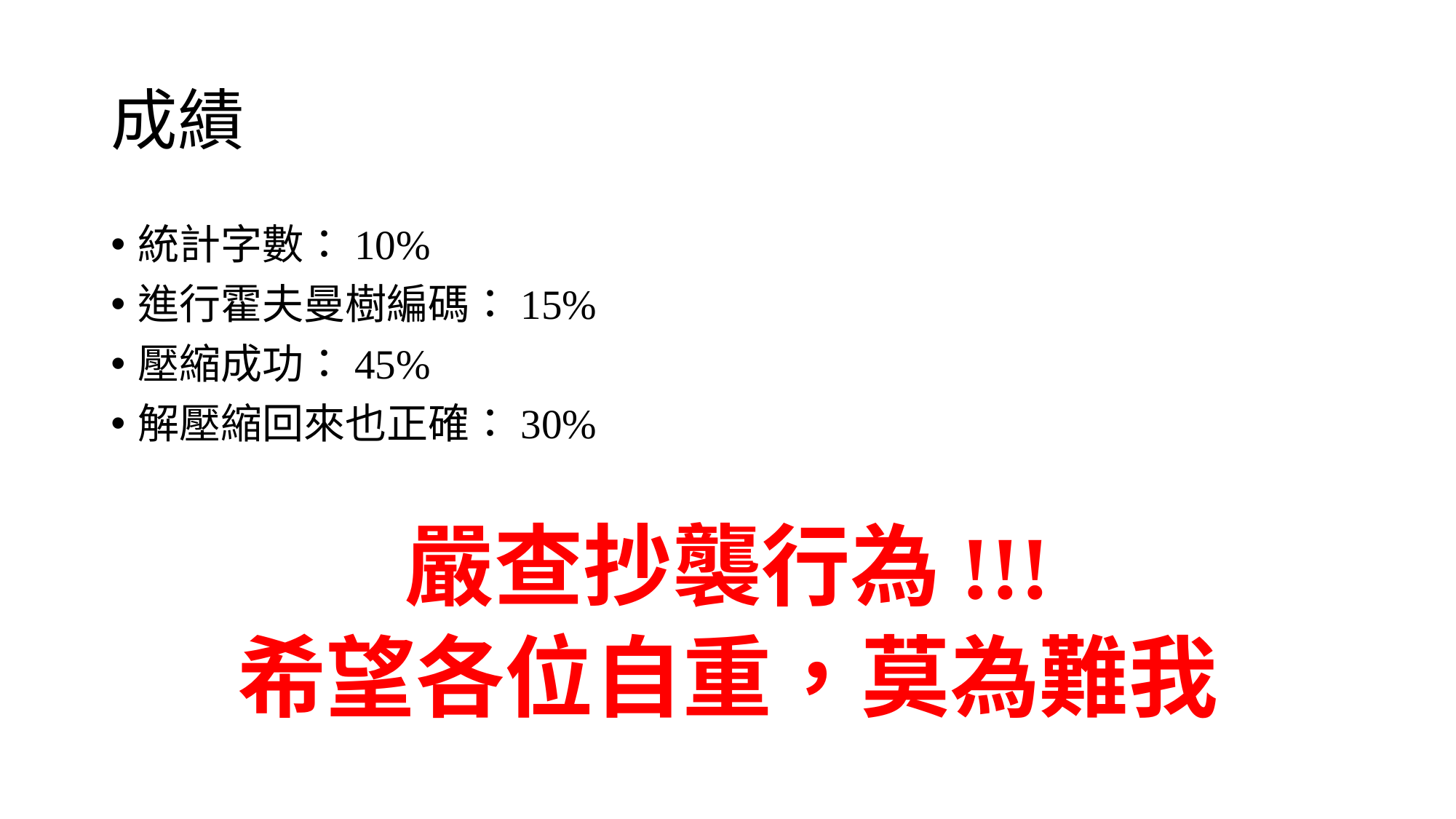

# 成績
統計字數：10%
進行霍夫曼樹編碼：15%
壓縮成功：45%
解壓縮回來也正確：30%

嚴查抄襲行為!!!
希望各位自重，莫為難我